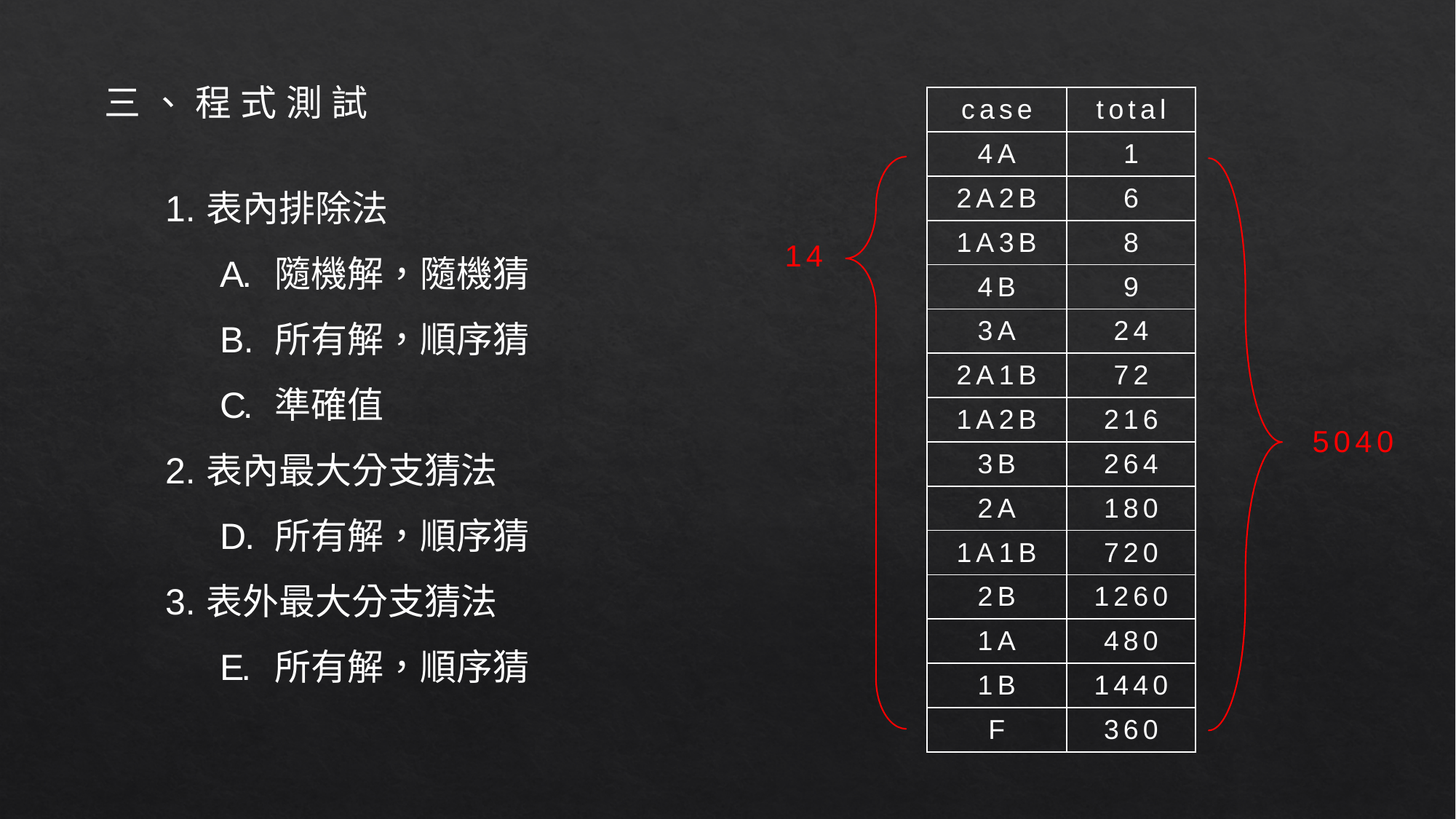

三、程式測試
| case | total |
| --- | --- |
| 4A | 1 |
| 2A2B | 6 |
| 1A3B | 8 |
| 4B | 9 |
| 3A | 24 |
| 2A1B | 72 |
| 1A2B | 216 |
| 3B | 264 |
| 2A | 180 |
| 1A1B | 720 |
| 2B | 1260 |
| 1A | 480 |
| 1B | 1440 |
| F | 360 |

表內排除法
隨機解，隨機猜
所有解，順序猜
準確值
表內最大分支猜法
所有解，順序猜
表外最大分支猜法
所有解，順序猜

14
5040